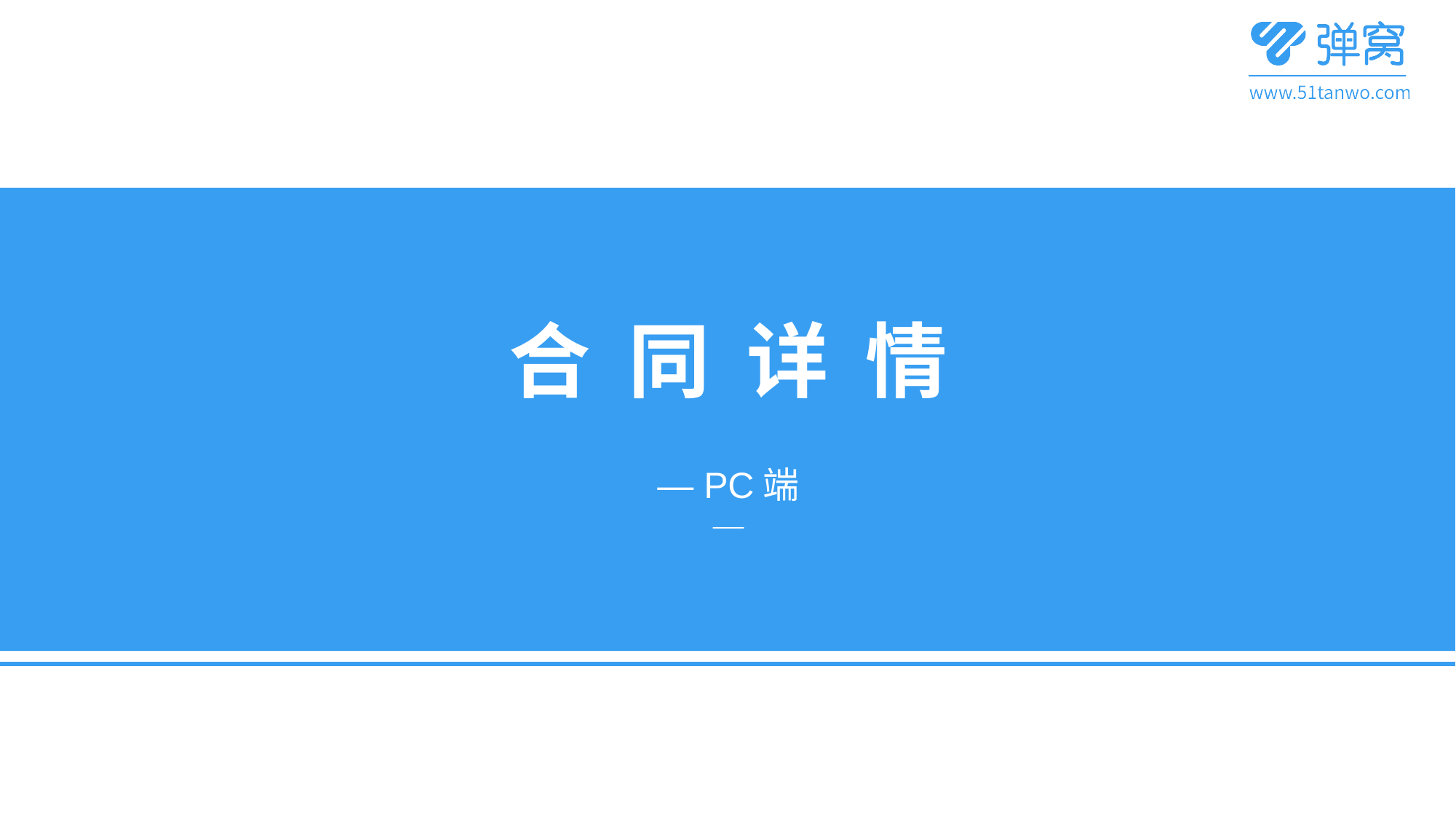

# 合  同  详  情
— PC端 —